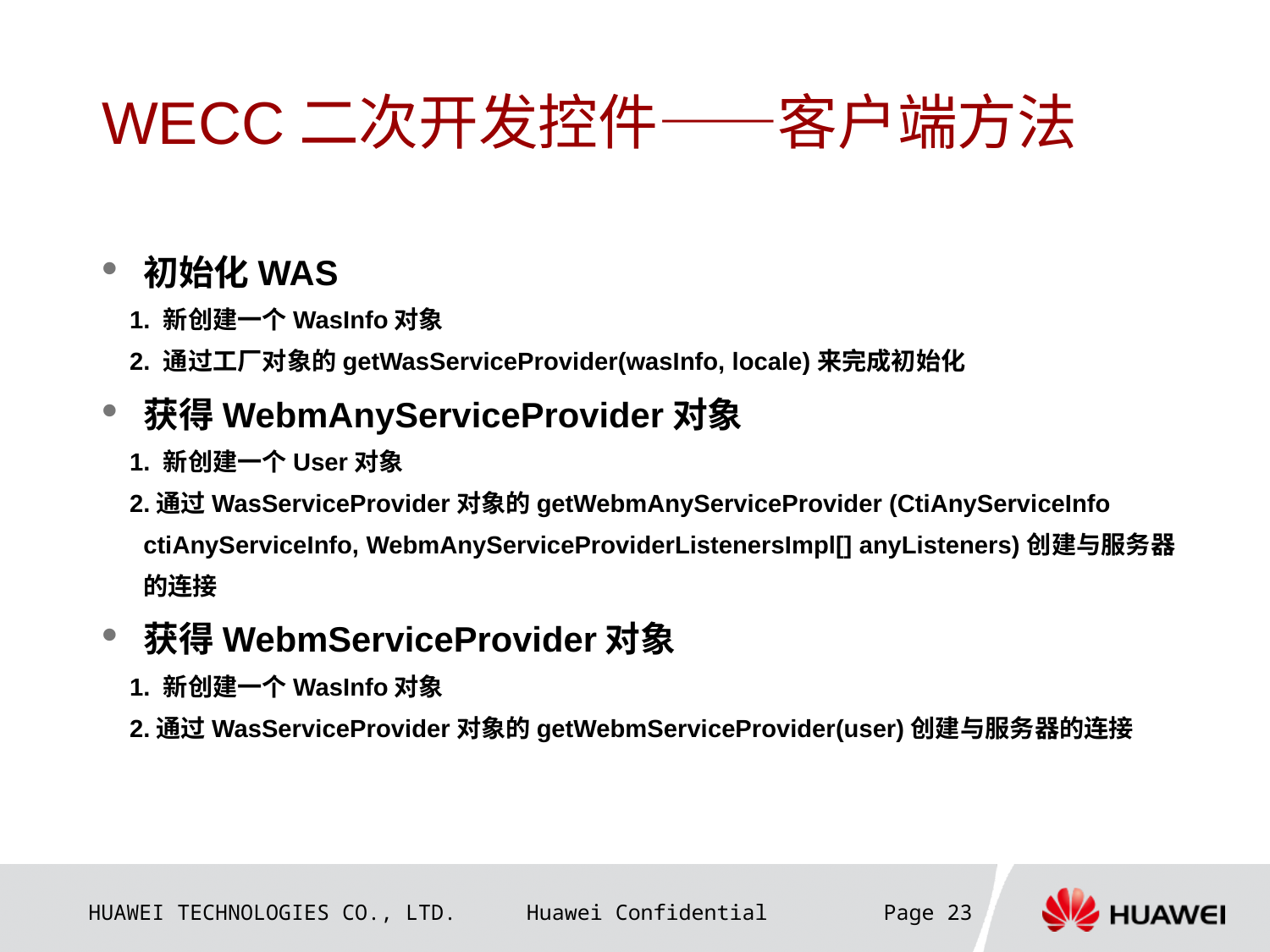

# WECC二次开发控件——客户端方法
初始化WAS
    1. 新创建一个WasInfo对象
    2. 通过工厂对象的getWasServiceProvider(wasInfo, locale)来完成初始化
获得WebmAnyServiceProvider对象
    1. 新创建一个User对象
    2.通过WasServiceProvider对象的getWebmAnyServiceProvider (CtiAnyServiceInfo ctiAnyServiceInfo, WebmAnyServiceProviderListenersImpl[] anyListeners)创建与服务器的连接
获得WebmServiceProvider对象
    1. 新创建一个WasInfo对象
    2.通过WasServiceProvider对象的getWebmServiceProvider(user)创建与服务器的连接

Page 23